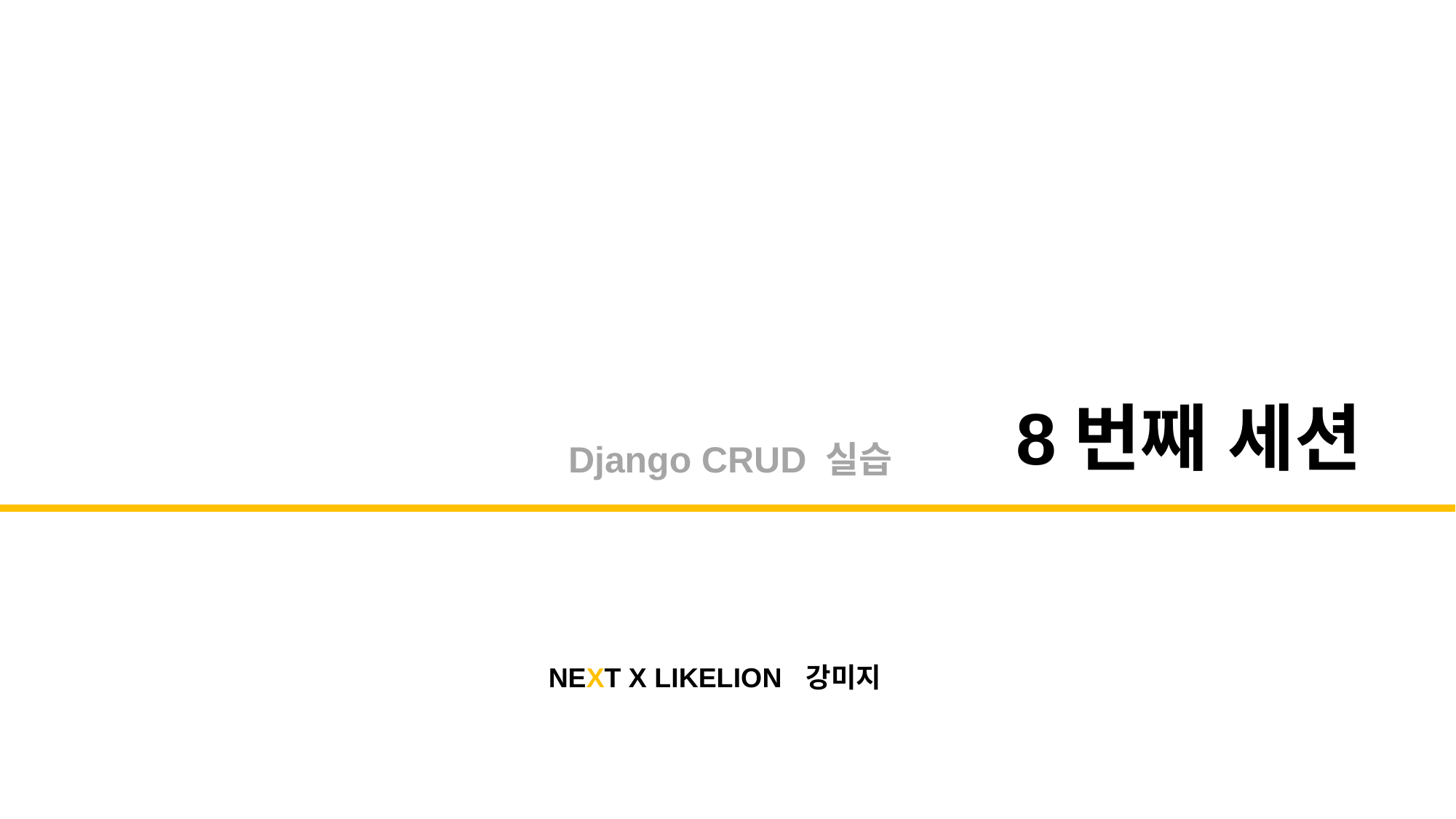

8번째 세션
Django CRUD 실습

NEXT X LIKELION
강미지